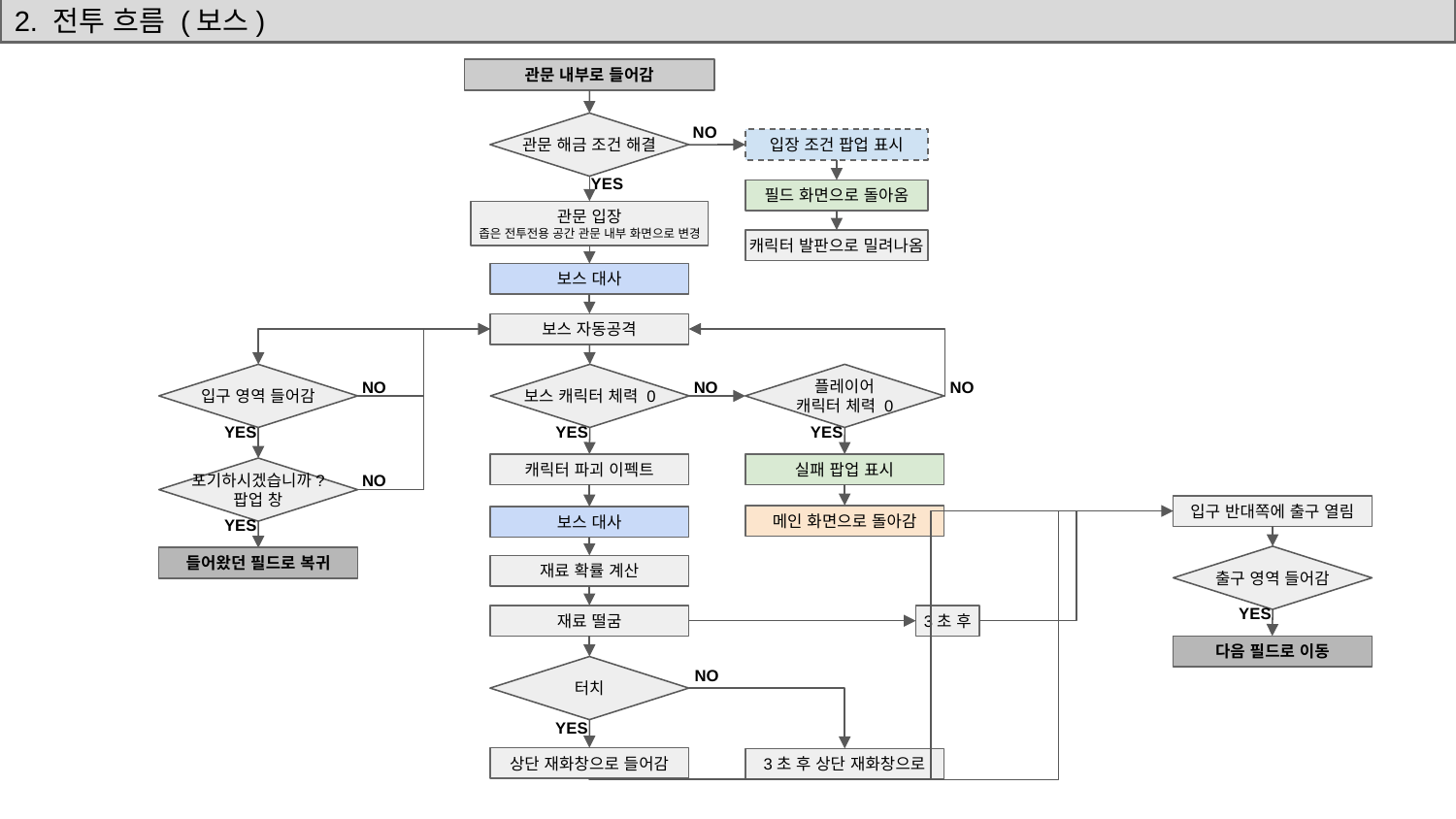

# 2. 전투 흐름 (보스)
관문 내부로 들어감

관문 해금 조건 해결
NO
입장 조건 팝업 표시
YES
필드 화면으로 돌아옴
관문 입장
좁은 전투전용 공간 관문 내부 화면으로 변경
캐릭터 발판으로 밀려나옴
보스 대사
보스 자동공격

입구 영역 들어감
보스 캐릭터 체력 0
플레이어
캐릭터 체력 0
NO
NO
NO
YES
YES
YES
캐릭터 파괴 이펙트
실패 팝업 표시

포기하시겠습니까?
팝업 창
NO
입구 반대쪽에 출구 열림
메인 화면으로 돌아감
보스 대사
YES

들어왔던 필드로 복귀
출구 영역 들어감
재료 확률 계산
YES
3초 후
재료 떨굼
다음 필드로 이동

NO
터치
YES
상단 재화창으로 들어감
3초 후 상단 재화창으로